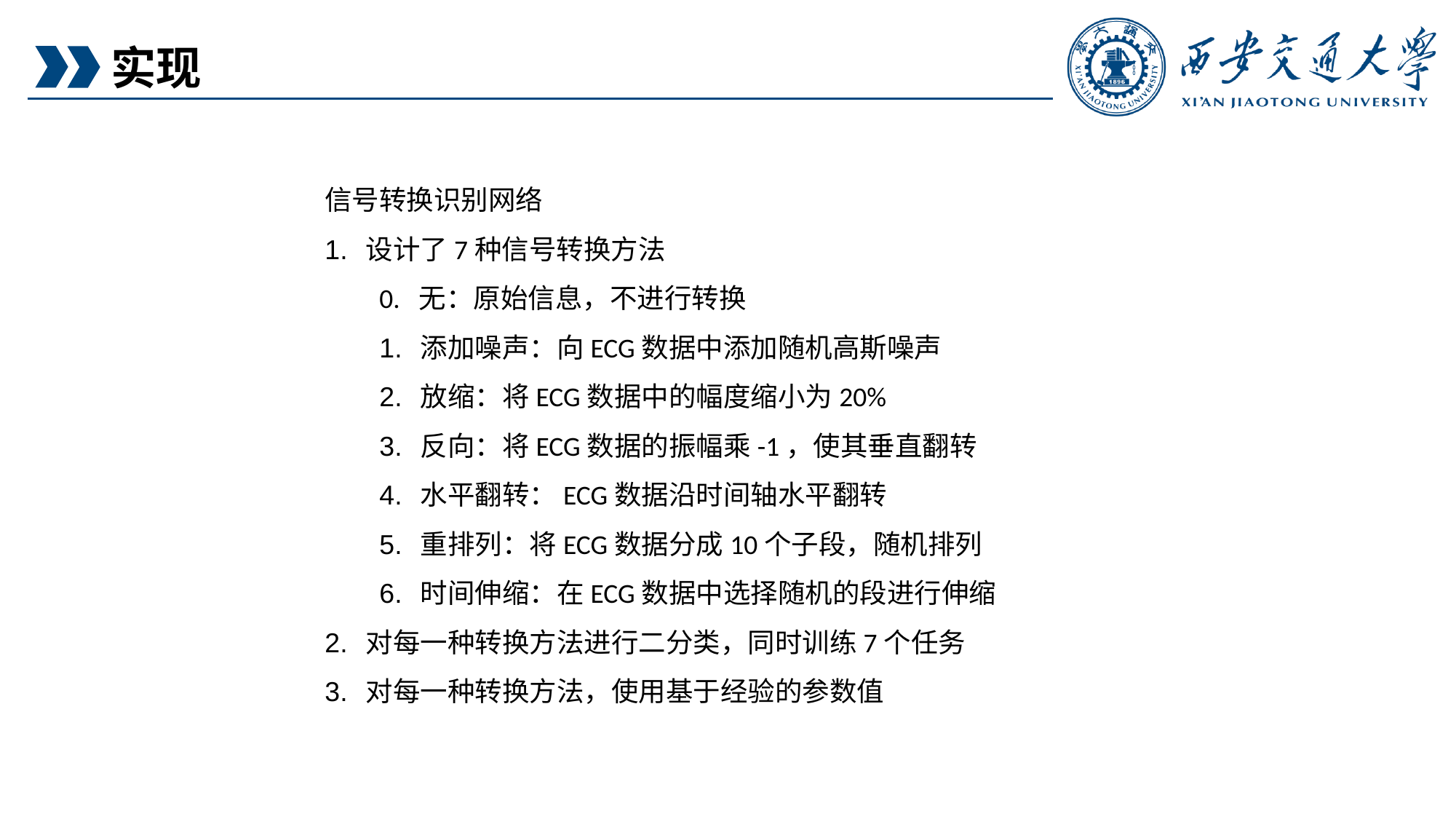

实现

信号转换识别网络
设计了7种信号转换方法
0.  无：原始信息，不进行转换
添加噪声：向ECG数据中添加随机高斯噪声
放缩：将ECG数据中的幅度缩小为20%
反向：将ECG数据的振幅乘-1，使其垂直翻转
水平翻转：ECG数据沿时间轴水平翻转
重排列：将ECG数据分成10个子段，随机排列
时间伸缩：在ECG数据中选择随机的段进行伸缩
对每一种转换方法进行二分类，同时训练7个任务
对每一种转换方法，使用基于经验的参数值